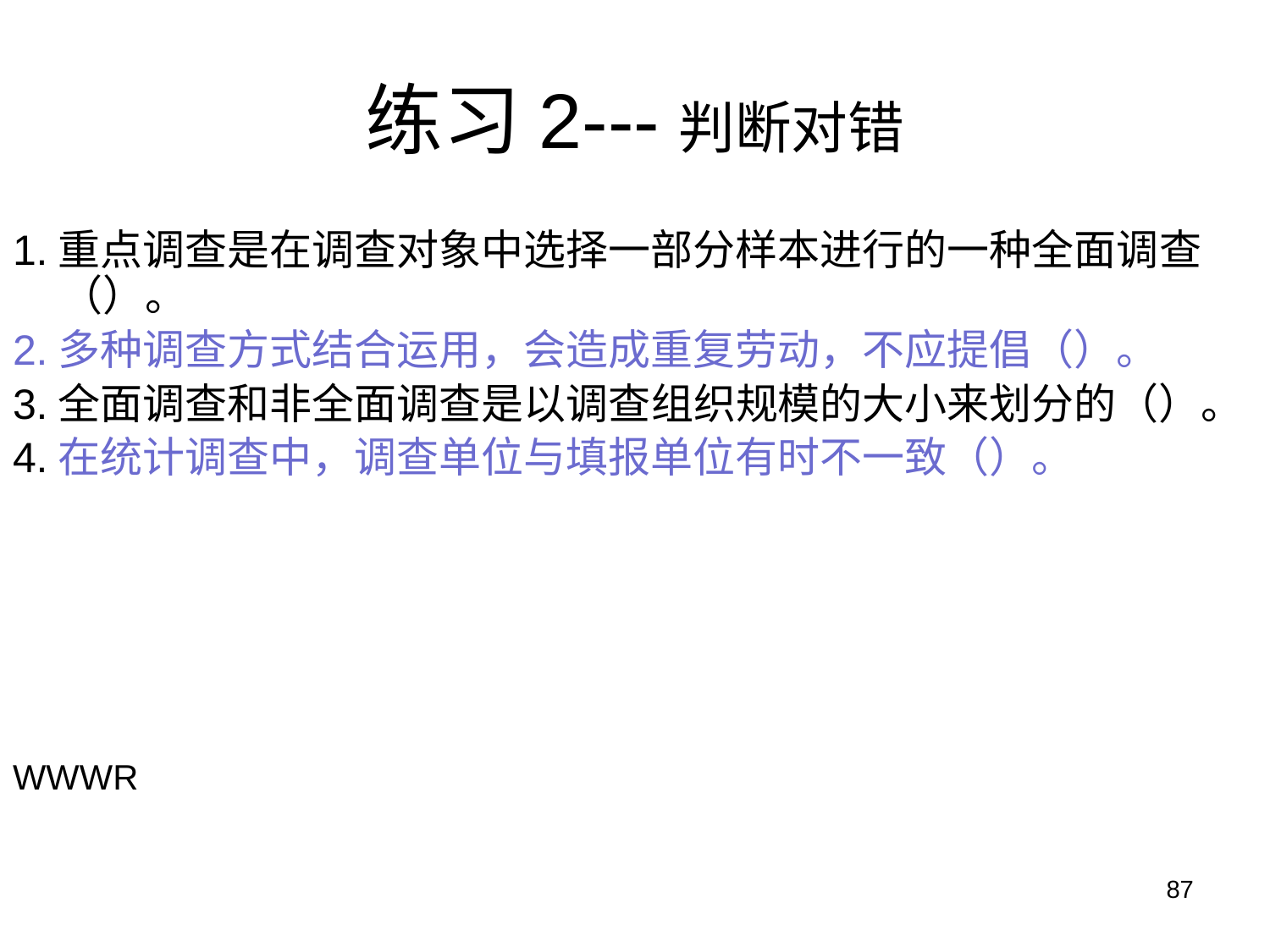

# 练习2---判断对错
1.重点调查是在调查对象中选择一部分样本进行的一种全面调查（）。
2.多种调查方式结合运用，会造成重复劳动，不应提倡（）。
3.全面调查和非全面调查是以调查组织规模的大小来划分的（）。
4.在统计调查中，调查单位与填报单位有时不一致（）。

WWWR
87